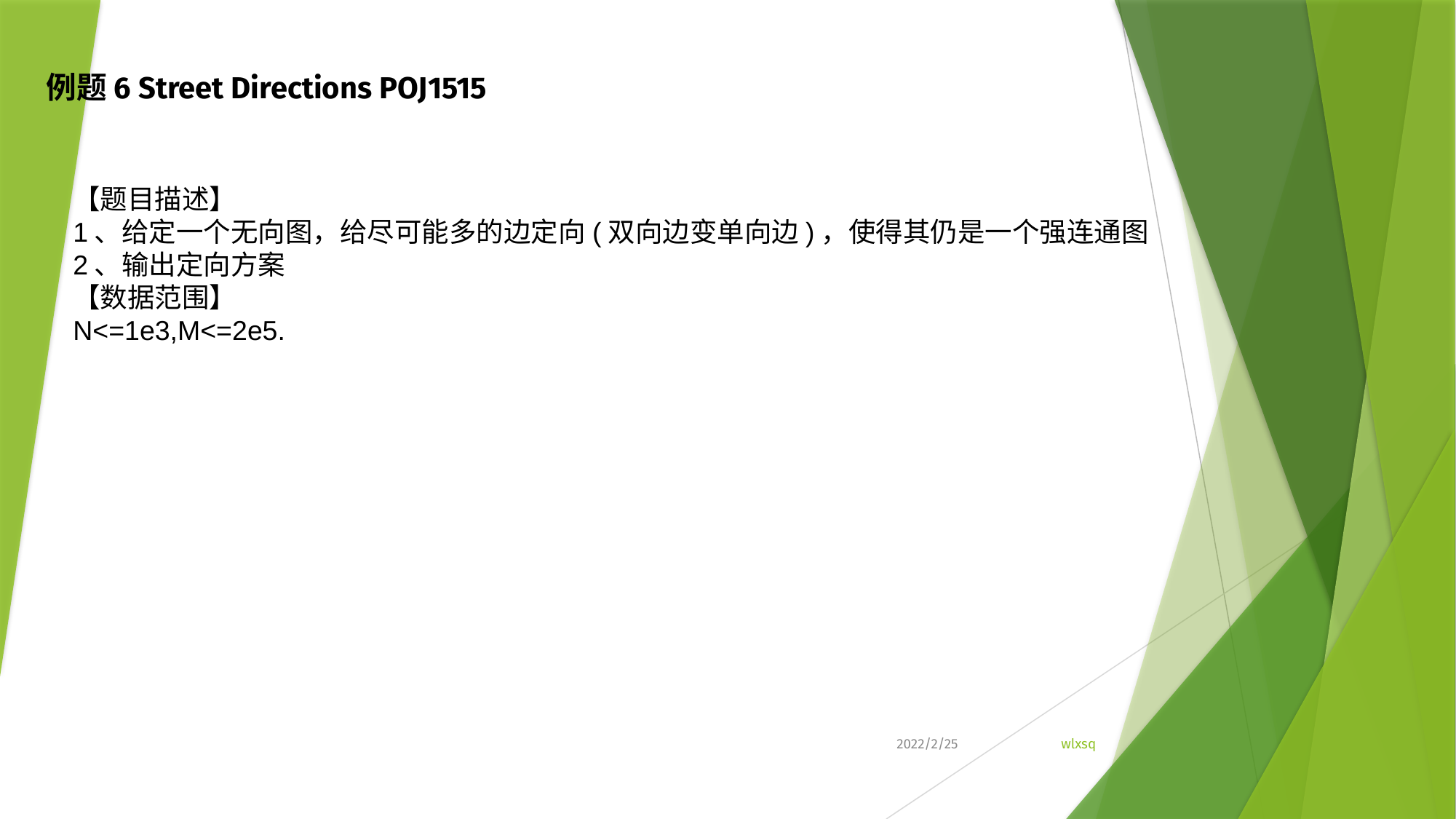

例题6 Street Directions POJ1515
【题目描述】
1、给定一个无向图，给尽可能多的边定向(双向边变单向边)，使得其仍是一个强连通图
2、输出定向方案
【数据范围】
N<=1e3,M<=2e5.
2022/2/25
8